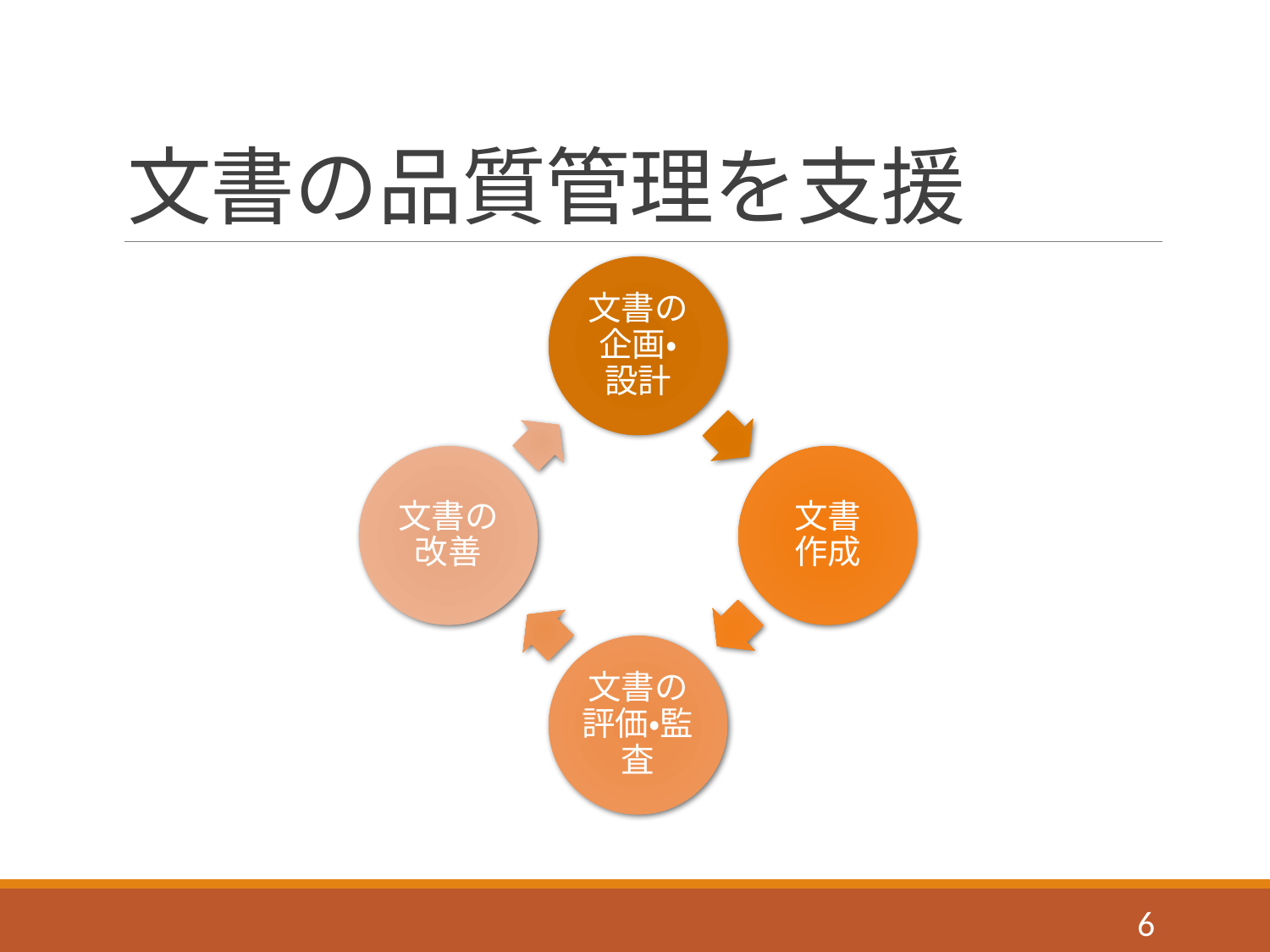

# 文書の品質管理を支援
文書の企画・
設計

文書
作成

文書の評価・監査

文書の改善

6